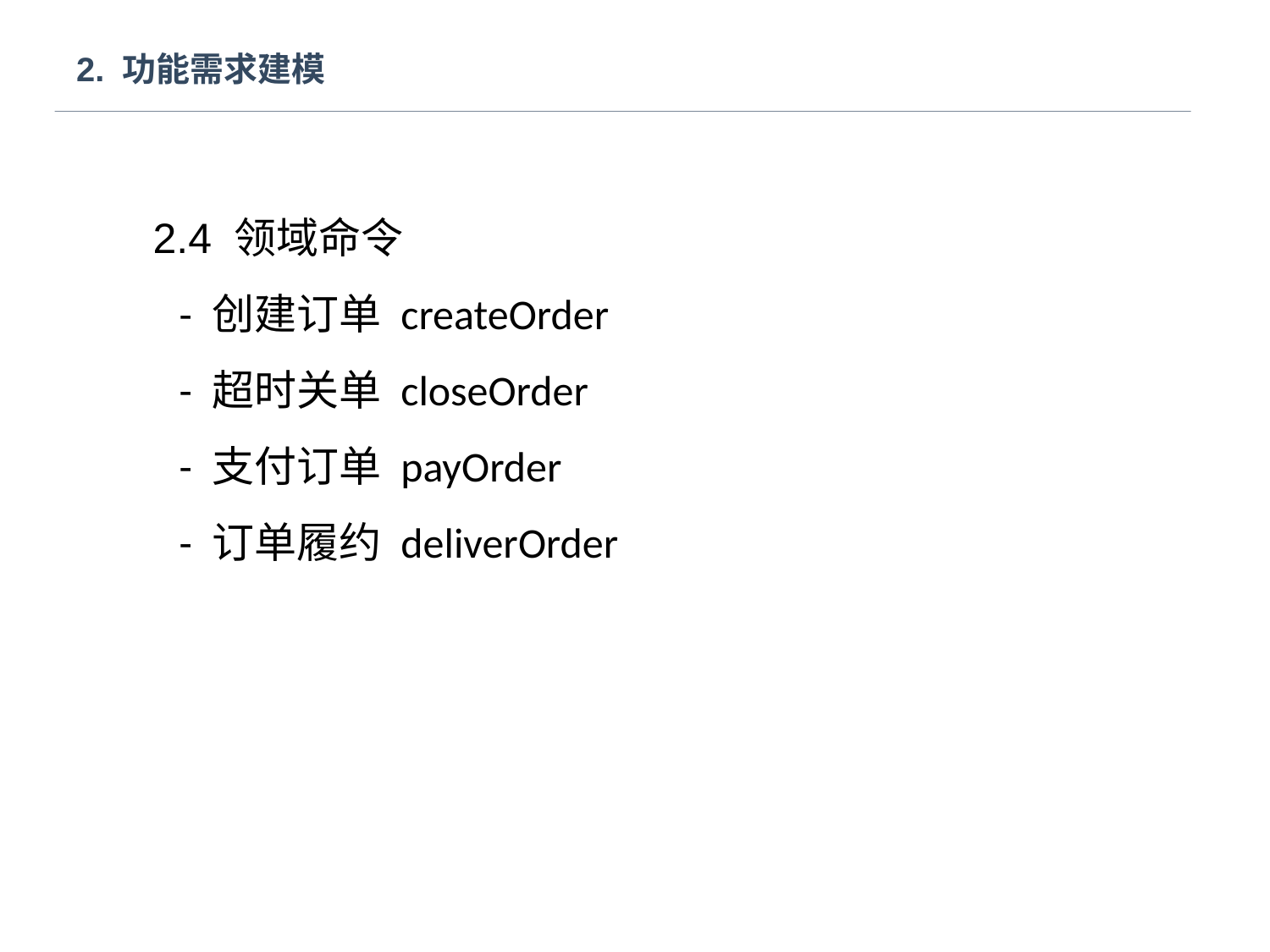

2. 功能需求建模

 2.4 领域命令
    - 创建订单 createOrder
    - 超时关单 closeOrder
    - 支付订单 payOrder
    - 订单履约 deliverOrder